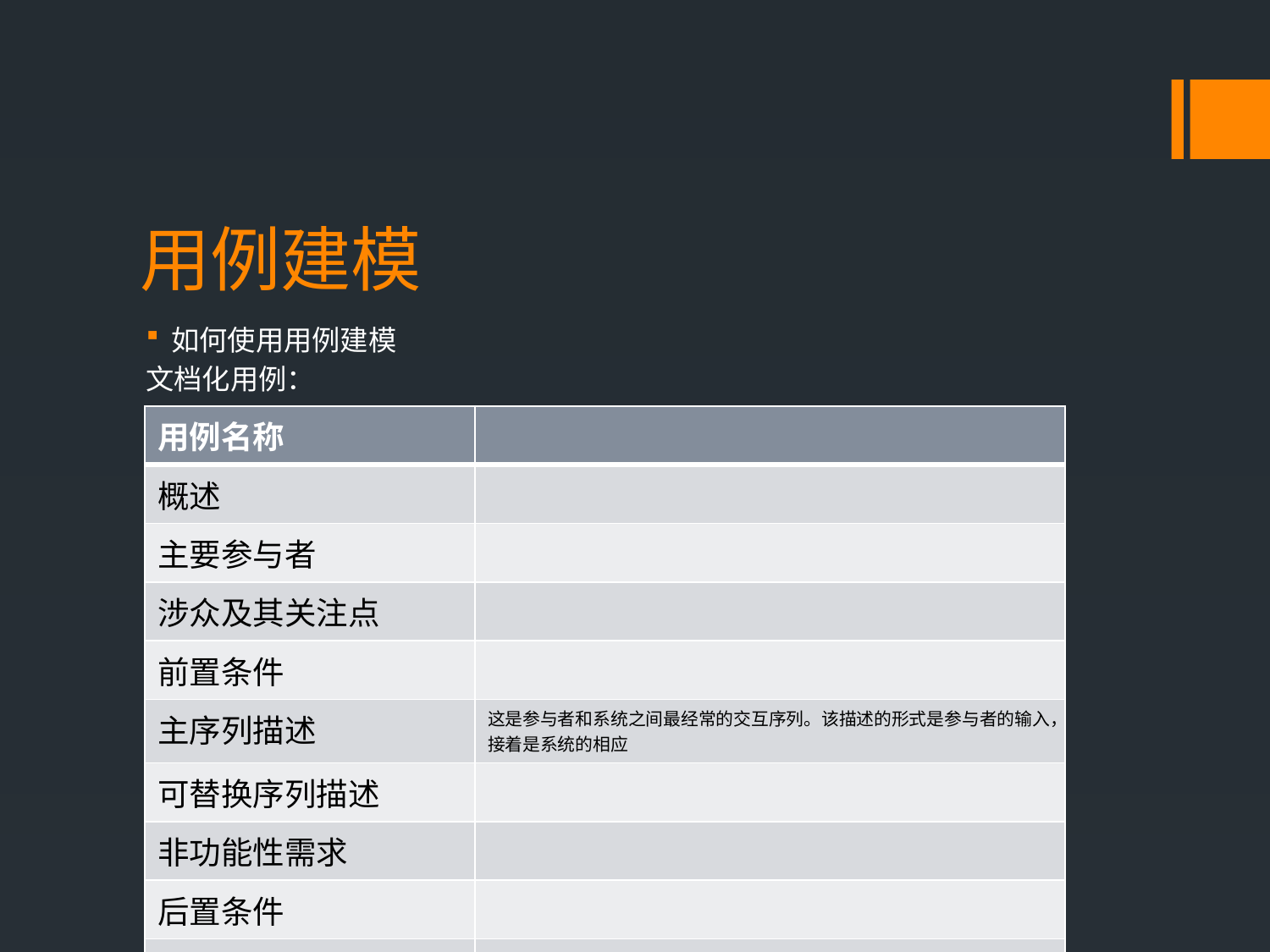

# 用例建模
如何使用用例建模
文档化用例：

| 用例名称 |  |
| --- | --- |
| 概述 |  |
| 主要参与者 |  |
| 涉众及其关注点 |  |
| 前置条件 |  |
| 主序列描述 | 这是参与者和系统之间最经常的交互序列。该描述的形式是参与者的输入，接着是系统的相应 |
| 可替换序列描述 |  |
| 非功能性需求 |  |
| 后置条件 |  |
| 未解决的问题 |  |